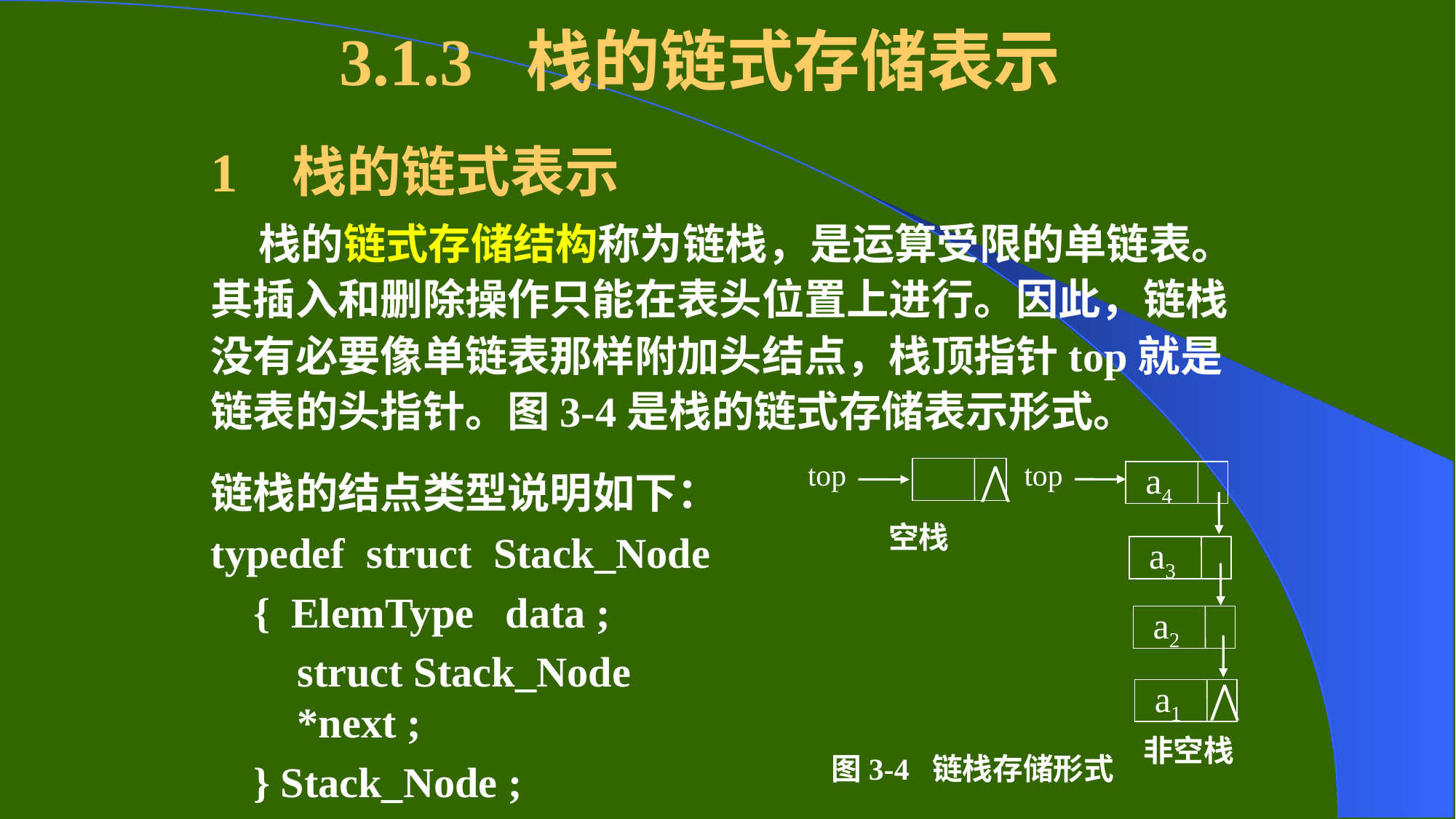

# 3.1.3  栈的链式存储表示
1   栈的链式表示
    栈的链式存储结构称为链栈，是运算受限的单链表。其插入和删除操作只能在表头位置上进行。因此，链栈没有必要像单链表那样附加头结点，栈顶指针top就是链表的头指针。图3-4是栈的链式存储表示形式。
top

 a4

 a3

 a2

 a1     ⋀

非空栈
top

        ⋀

空栈
图3-4  链栈存储形式
链栈的结点类型说明如下：
typedef  struct  Stack_Node
{  ElemType   data ;
struct Stack_Node  *next ;
} Stack_Node ;